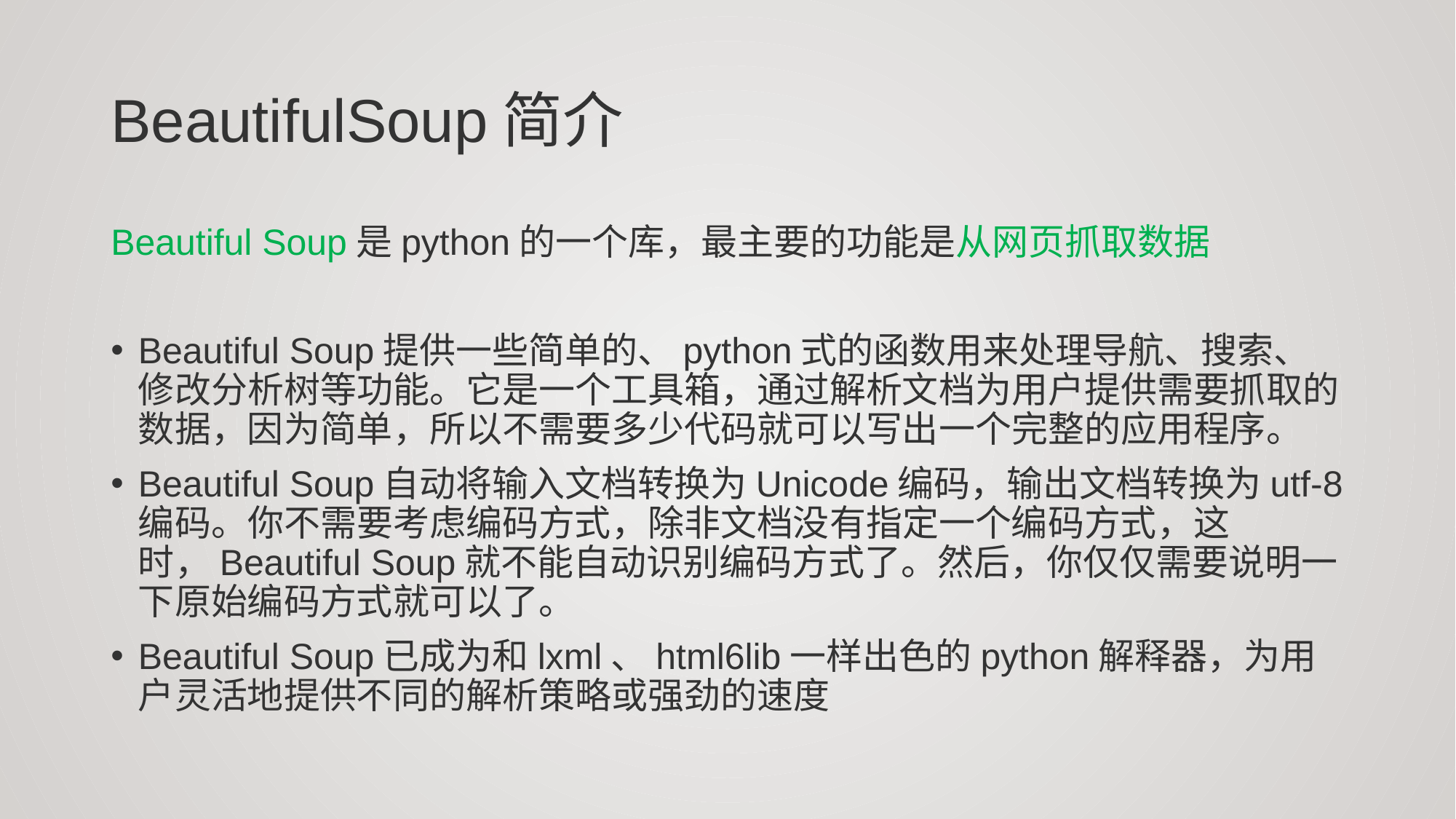

# BeautifulSoup简介
Beautiful Soup是python的一个库，最主要的功能是从网页抓取数据

Beautiful Soup提供一些简单的、python式的函数用来处理导航、搜索、修改分析树等功能。它是一个工具箱，通过解析文档为用户提供需要抓取的数据，因为简单，所以不需要多少代码就可以写出一个完整的应用程序。
Beautiful Soup自动将输入文档转换为Unicode编码，输出文档转换为utf-8编码。你不需要考虑编码方式，除非文档没有指定一个编码方式，这时，Beautiful Soup就不能自动识别编码方式了。然后，你仅仅需要说明一下原始编码方式就可以了。
Beautiful Soup已成为和lxml、html6lib一样出色的python解释器，为用户灵活地提供不同的解析策略或强劲的速度